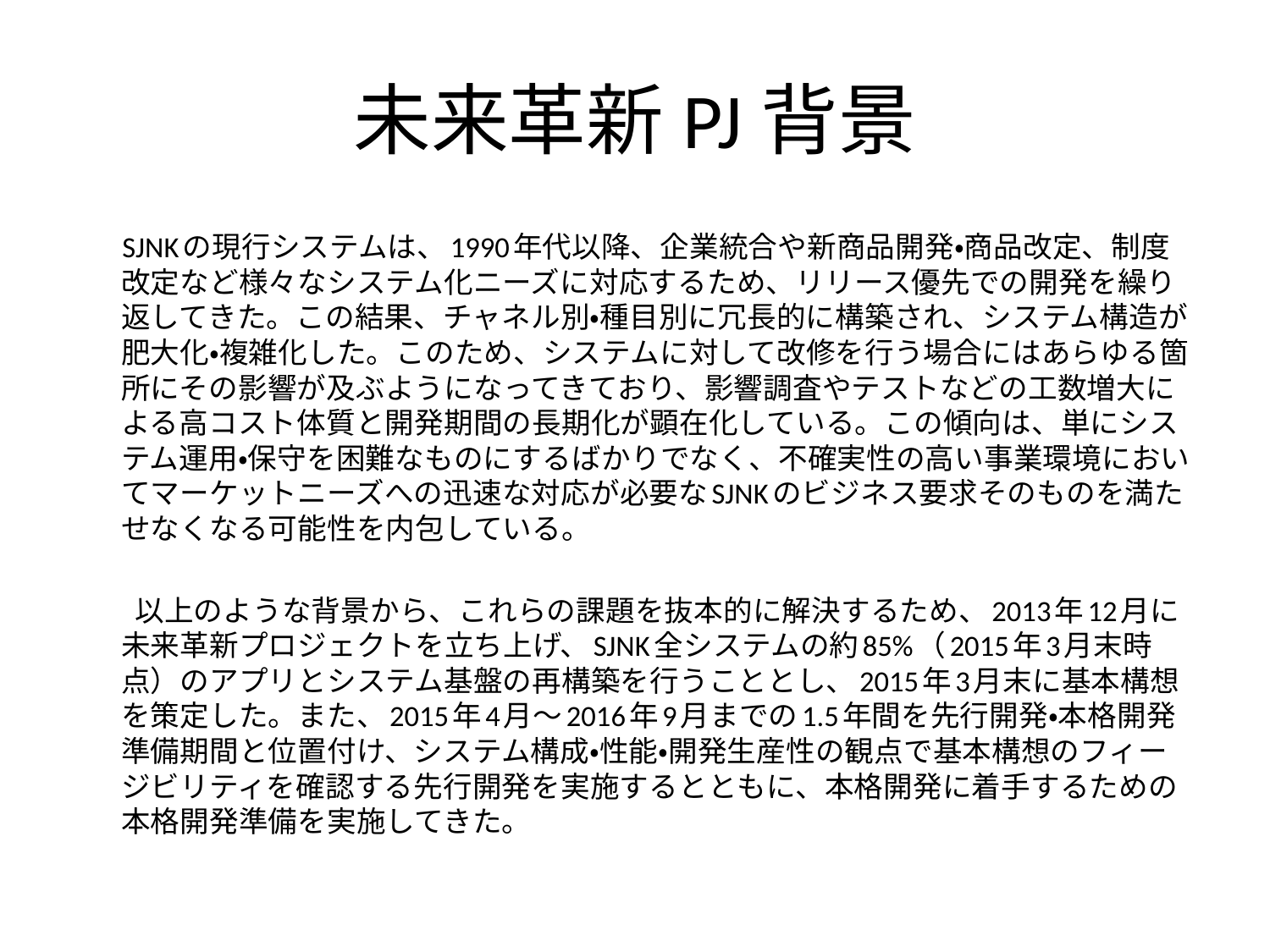

# 未来革新PJ背景
       SJNKの現行システムは、1990年代以降、企業統合や新商品開発・商品改定、制度改定など様々なシステム化ニーズに対応するため、リリース優先での開発を繰り返してきた。この結果、チャネル別・種目別に冗長的に構築され、システム構造が肥大化・複雑化した。このため、システムに対して改修を行う場合にはあらゆる箇所にその影響が及ぶようになってきており、影響調査やテストなどの工数増大による高コスト体質と開発期間の長期化が顕在化している。この傾向は、単にシステム運用・保守を困難なものにするばかりでなく、不確実性の高い事業環境においてマーケットニーズへの迅速な対応が必要なSJNKのビジネス要求そのものを満たせなくなる可能性を内包している。

　　以上のような背景から、これらの課題を抜本的に解決するため、2013年12月に未来革新プロジェクトを立ち上げ、SJNK全システムの約85%（2015年3月末時点）のアプリとシステム基盤の再構築を行うこととし、2015年3月末に基本構想を策定した。また、2015年4月～2016年9月までの1.5年間を先行開発・本格開発準備期間と位置付け、システム構成・性能・開発生産性の観点で基本構想のフィージビリティを確認する先行開発を実施するとともに、本格開発に着手するための本格開発準備を実施してきた。